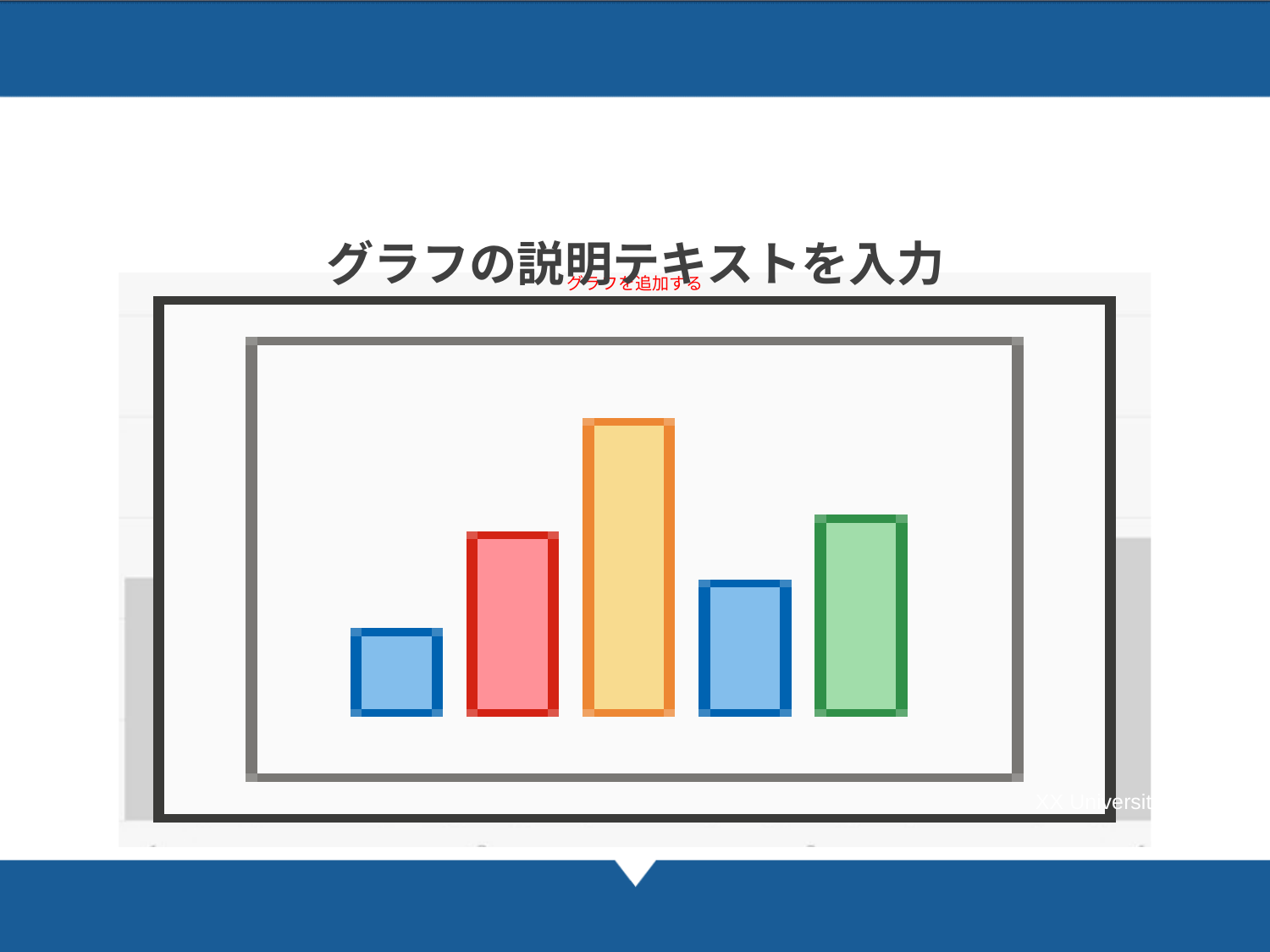

03 Reference Data
37
グラフの説明テキストを入力

XX University　Name